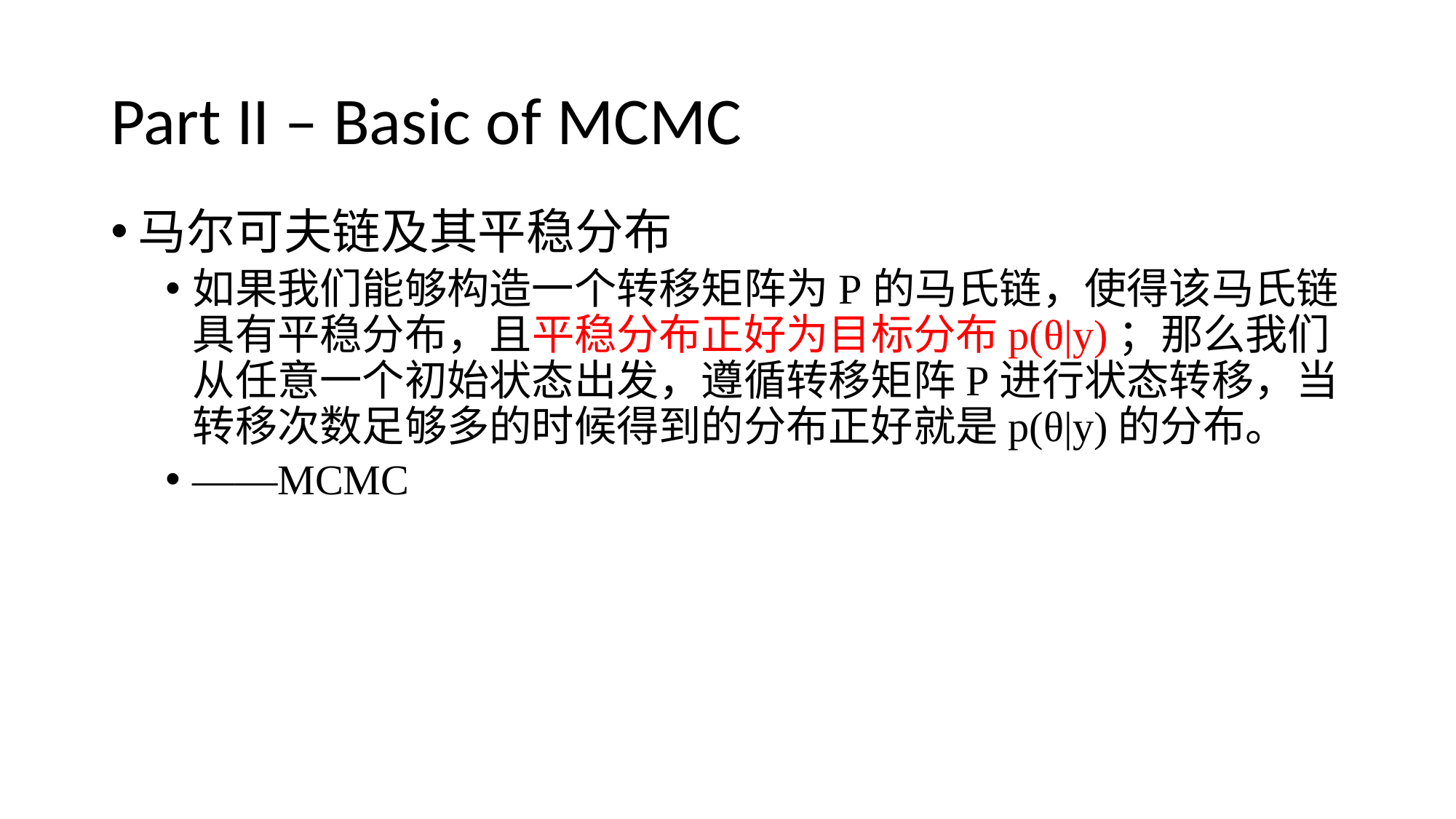

# Part II – Basic of MCMC
马尔可夫链及其平稳分布
如果我们能够构造一个转移矩阵为P的马氏链，使得该马氏链具有平稳分布，且平稳分布正好为目标分布p(θ|y)；那么我们从任意一个初始状态出发，遵循转移矩阵P进行状态转移，当转移次数足够多的时候得到的分布正好就是p(θ|y)的分布。
——MCMC